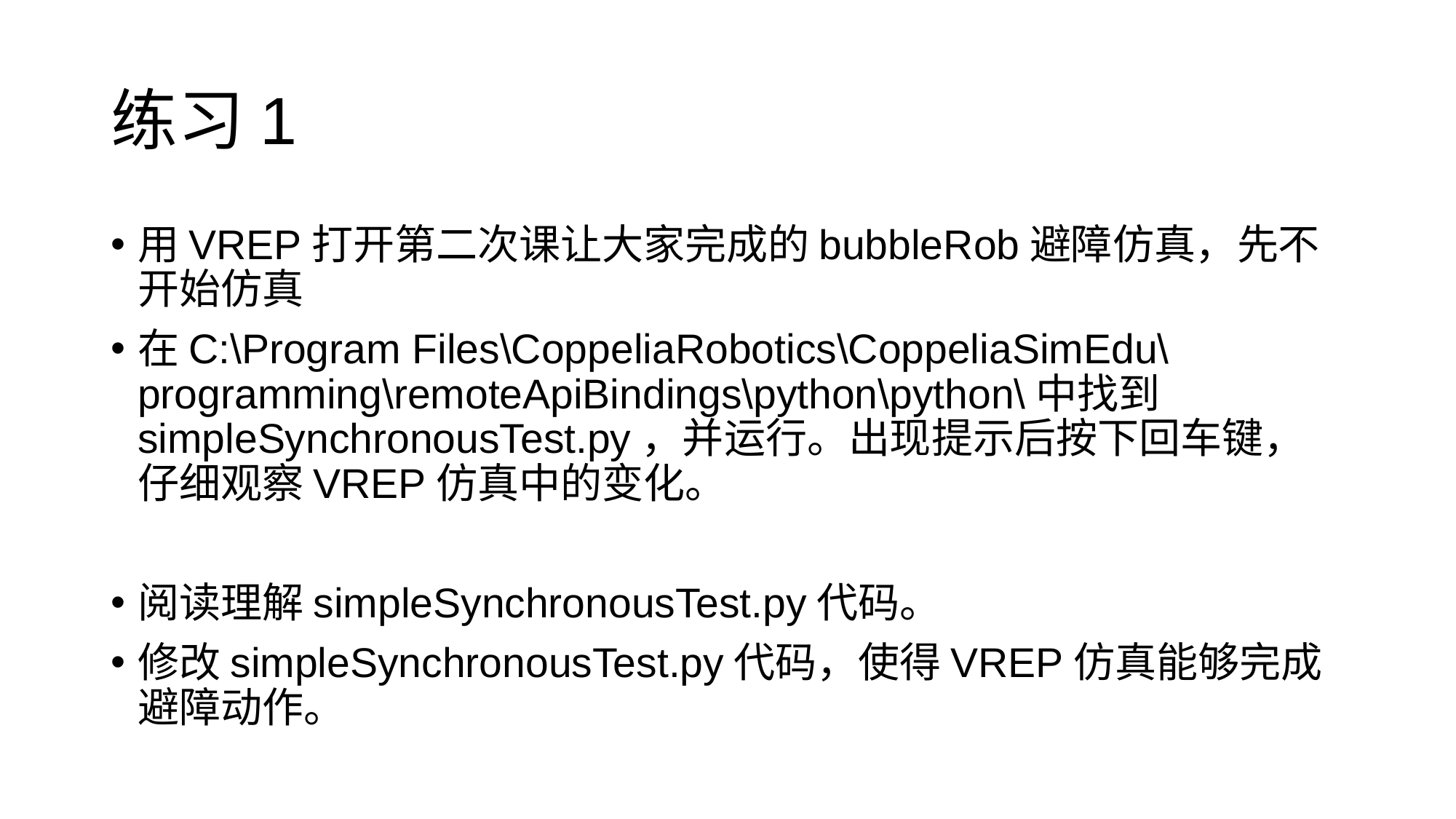

# 练习1
用VREP打开第二次课让大家完成的bubbleRob避障仿真，先不开始仿真
在C:\Program Files\CoppeliaRobotics\CoppeliaSimEdu\programming\remoteApiBindings\python\python\中找到simpleSynchronousTest.py，并运行。出现提示后按下回车键，仔细观察VREP仿真中的变化。

阅读理解simpleSynchronousTest.py代码。
修改simpleSynchronousTest.py代码，使得VREP仿真能够完成避障动作。